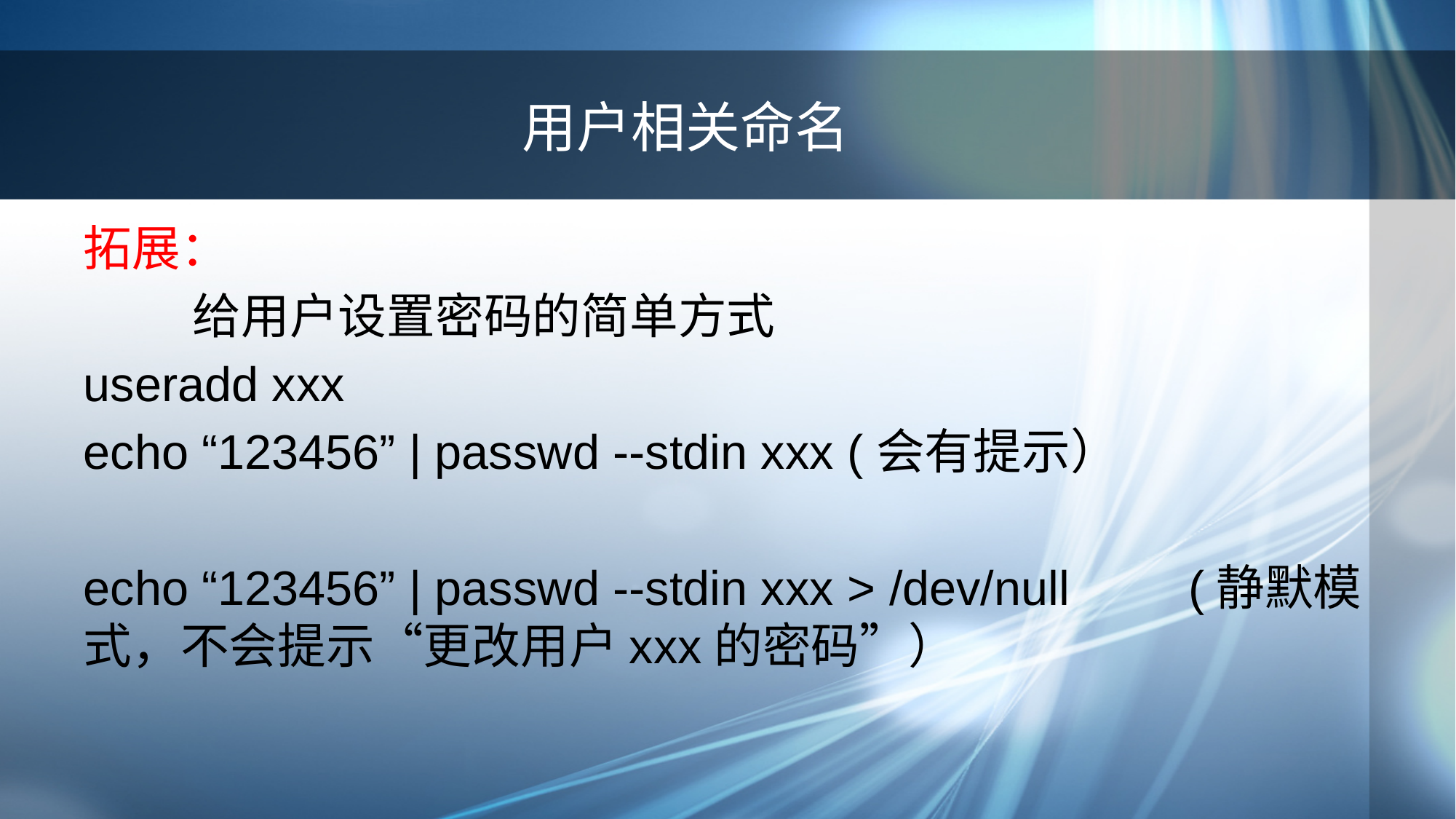

# 用户相关命名
拓展：
	给用户设置密码的简单方式
useradd xxx
echo “123456” | passwd --stdin xxx (会有提示）

echo “123456” | passwd --stdin xxx > /dev/null     	 (静默模式，不会提示“更改用户xxx的密码”）